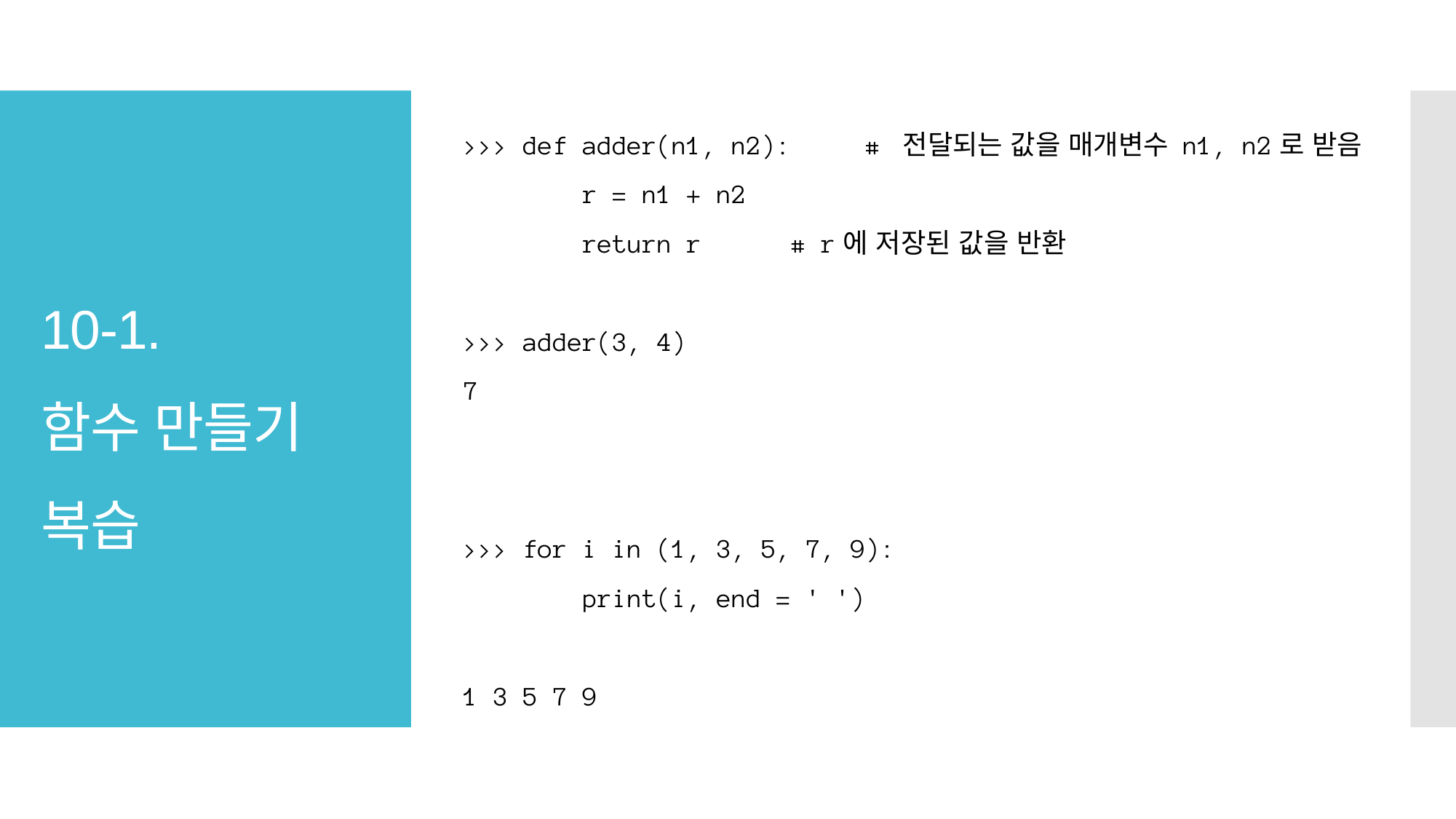

>>> def adder(n1, n2):     # 전달되는 값을 매개변수 n1, n2로 받음
        r = n1 + n2
        return r      # r에 저장된 값을 반환

>>> adder(3, 4)
7
# 10-1. 함수 만들기 복습
>>> for i in (1, 3, 5, 7, 9):
        print(i, end = ' ')

1 3 5 7 9